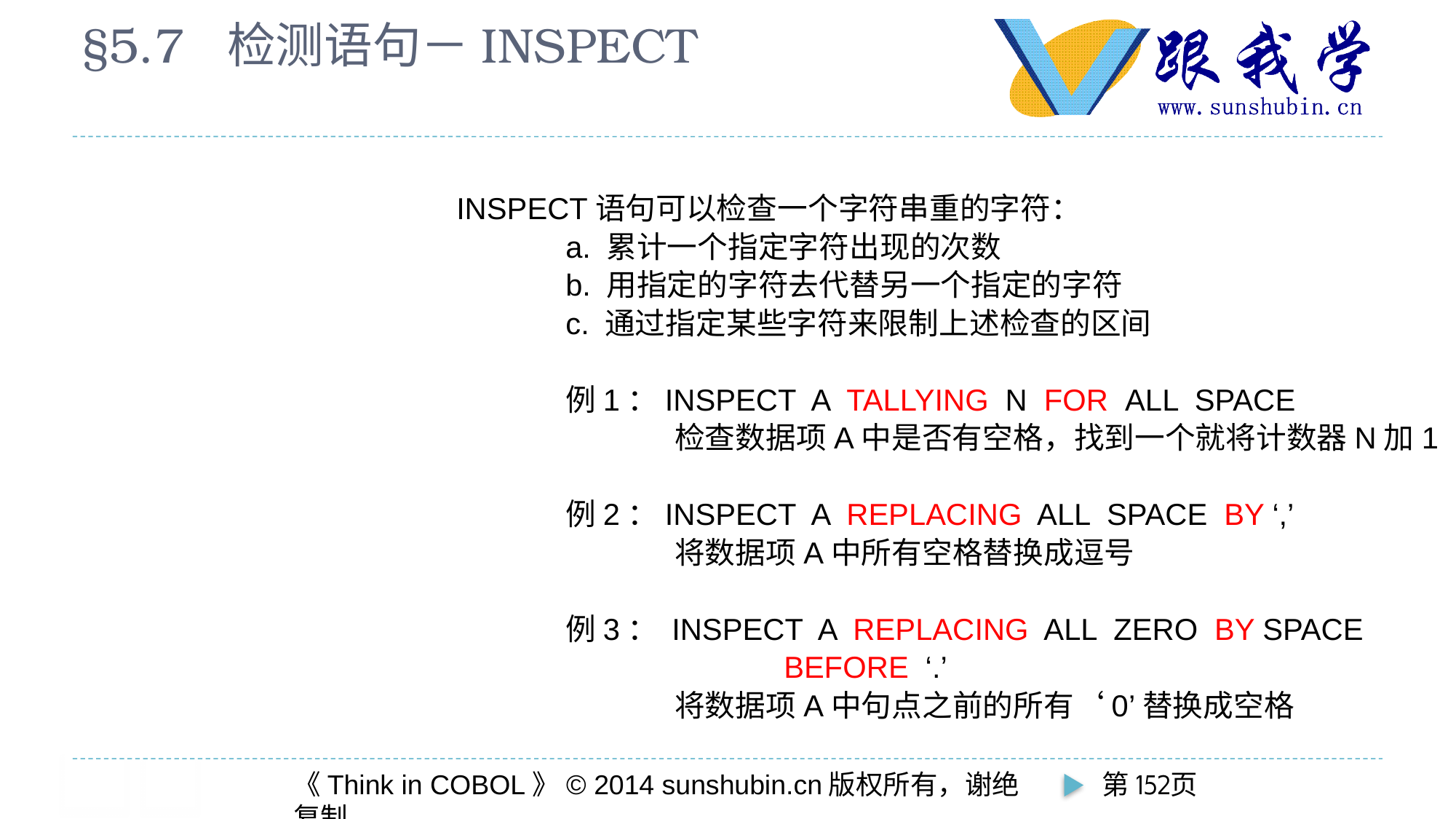

# §5.7  检测语句－INSPECT
INSPECT语句可以检查一个字符串重的字符：
	a. 累计一个指定字符出现的次数
	b. 用指定的字符去代替另一个指定的字符
	c. 通过指定某些字符来限制上述检查的区间

	例1：INSPECT  A  TALLYING  N  FOR  ALL  SPACE
		检查数据项A中是否有空格，找到一个就将计数器N加1

	例2：INSPECT  A  REPLACING  ALL  SPACE  BY ‘,’
		将数据项A中所有空格替换成逗号

	例3： INSPECT  A  REPLACING  ALL  ZERO  BY SPACE
			BEFORE  ‘.’
		将数据项A中句点之前的所有‘0’替换成空格